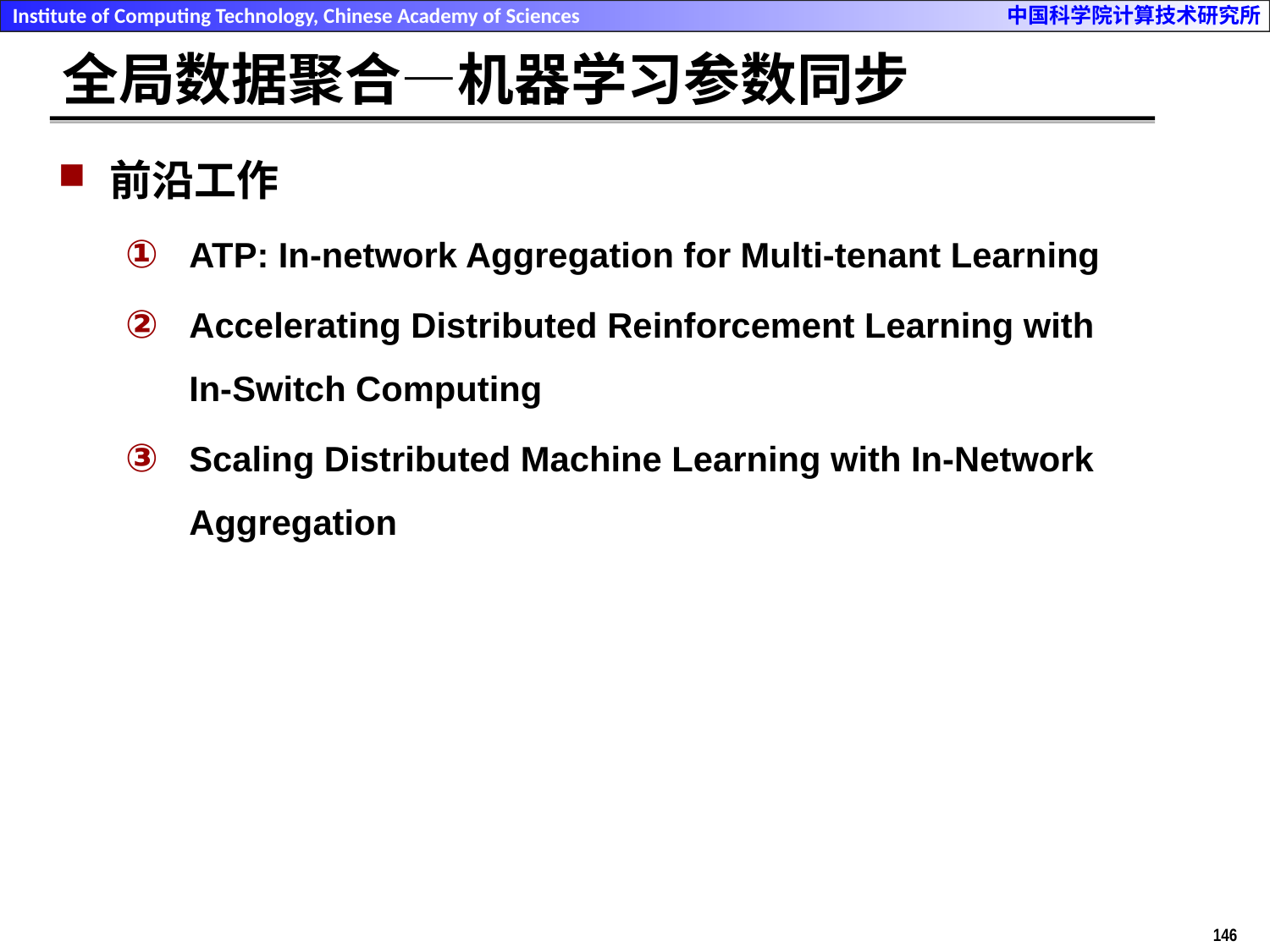

全局数据聚合—机器学习参数同步
前沿工作
ATP: In-network Aggregation for Multi-tenant Learning
Accelerating Distributed Reinforcement Learning with In-Switch Computing
Scaling Distributed Machine Learning with In-Network Aggregation